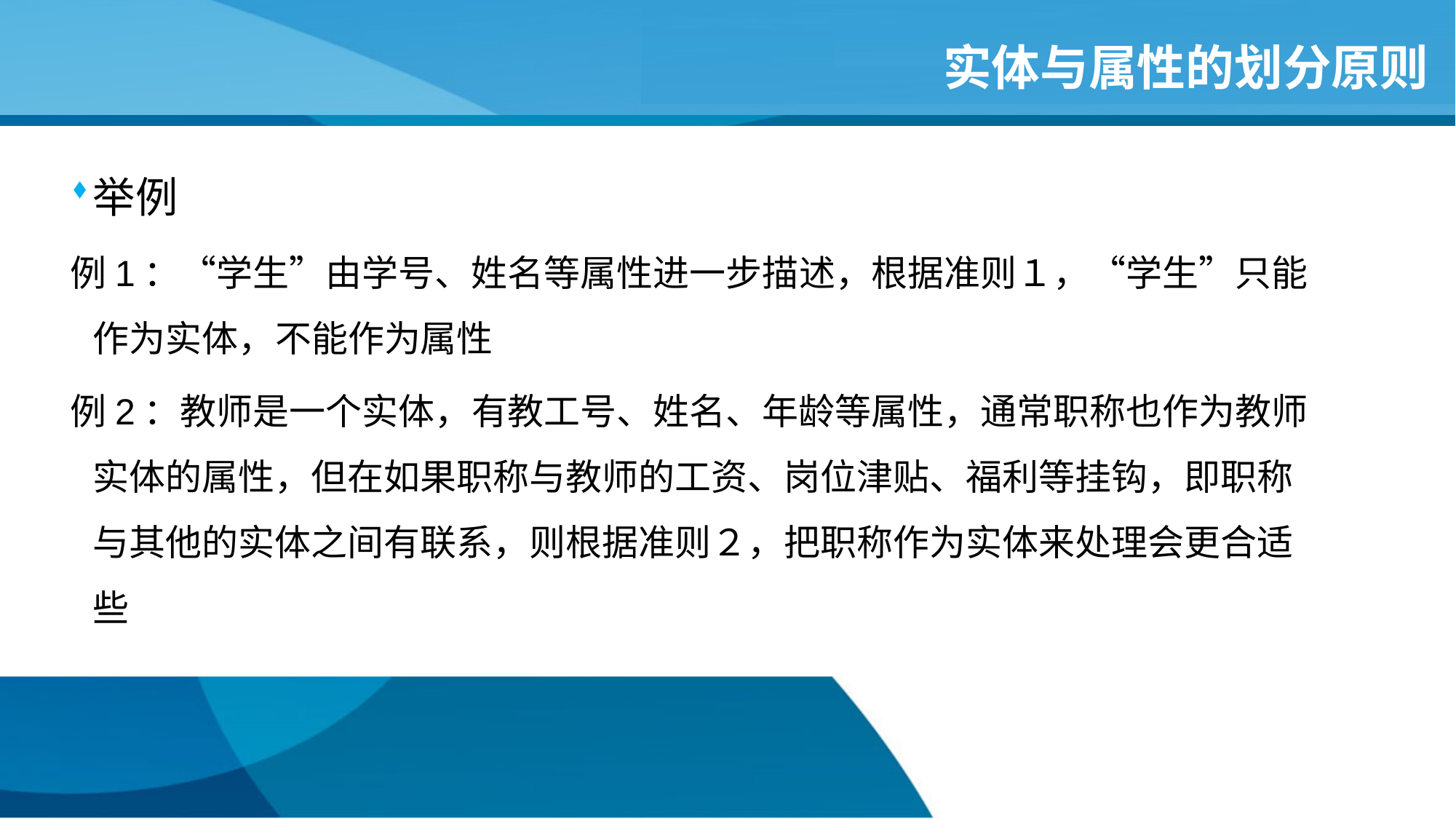

# 实体与属性的划分原则
举例
例1：“学生”由学号、姓名等属性进一步描述，根据准则１，“学生”只能作为实体，不能作为属性
例2：教师是一个实体，有教工号、姓名、年龄等属性，通常职称也作为教师实体的属性，但在如果职称与教师的工资、岗位津贴、福利等挂钩，即职称与其他的实体之间有联系，则根据准则２，把职称作为实体来处理会更合适些